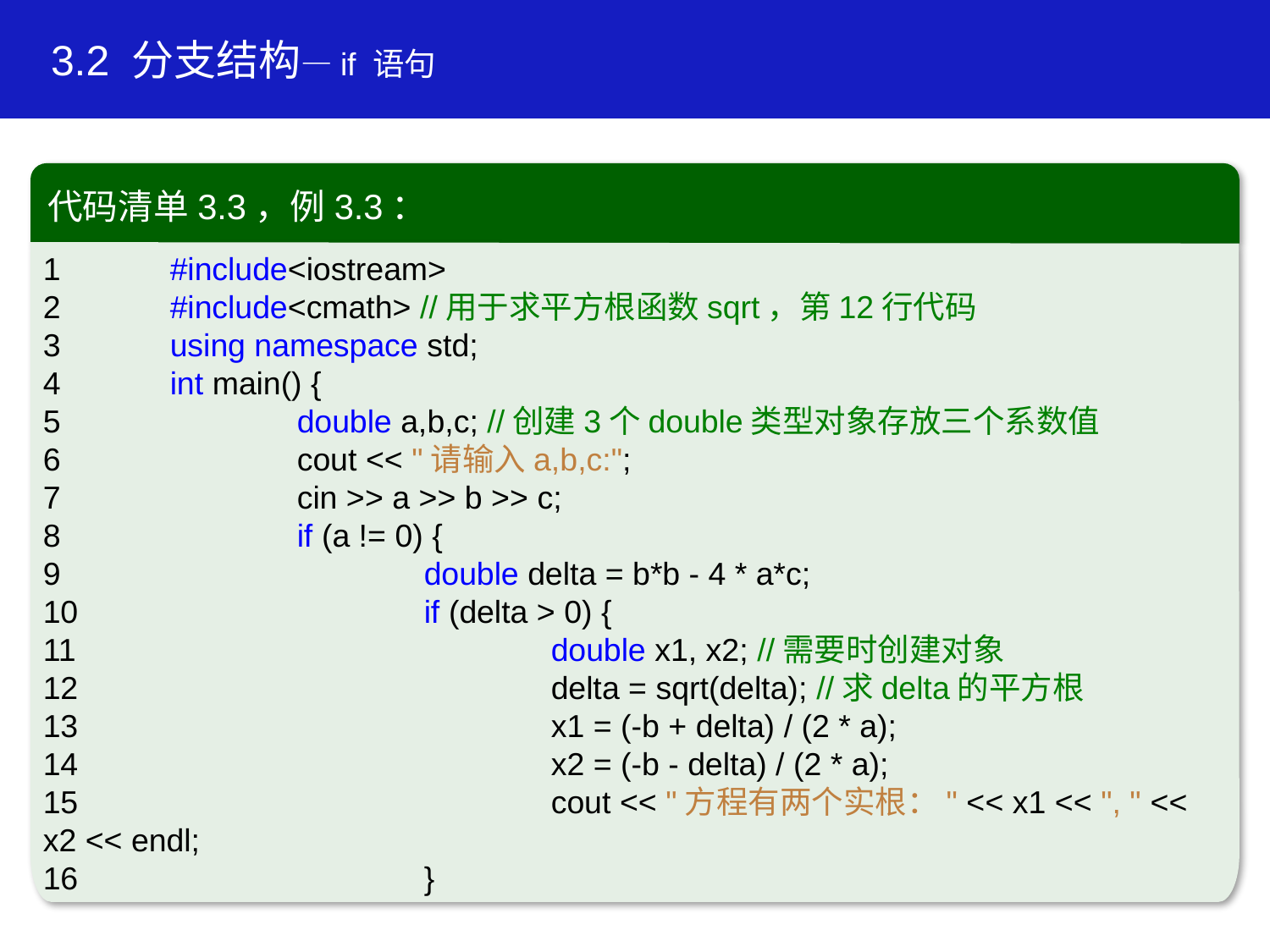

# 3.2 分支结构—if 语句
代码清单3.3，例3.3：
1 	#include<iostream>
2 	#include<cmath> //用于求平方根函数sqrt，第12行代码
3 	using namespace std;
4 	int main() {
5 		double a,b,c; //创建3个double类型对象存放三个系数值
6 		cout << "请输入a,b,c:";
7 		cin >> a >> b >> c;
8 		if (a != 0) {
9 			double delta = b*b - 4 * a*c;
10 			if (delta > 0) {
11 				double x1, x2; //需要时创建对象
12 				delta = sqrt(delta); //求delta的平方根
13 				x1 = (-b + delta) / (2 * a);
14 				x2 = (-b - delta) / (2 * a);
15 				cout << "方程有两个实根：" << x1 << ", " << x2 << endl;
16 			}
18